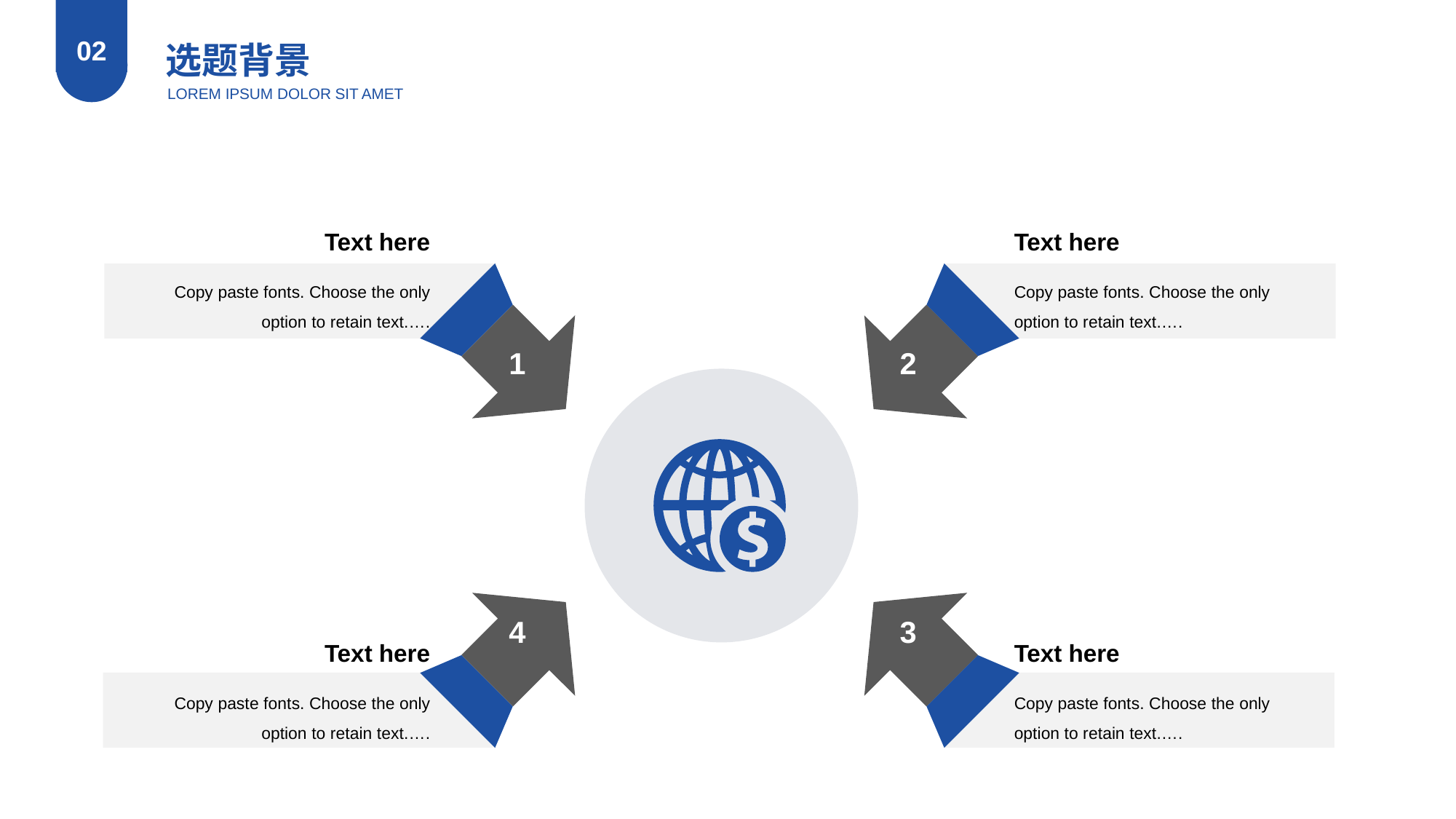

02
选题背景
LOREM IPSUM DOLOR SIT AMET
Text here

Copy paste fonts. Choose the only option to retain text.….

1
Text here

Copy paste fonts. Choose the only option to retain text.….
2

4
Text here

Copy paste fonts. Choose the only option to retain text.….

3
Text here

Copy paste fonts. Choose the only option to retain text.….